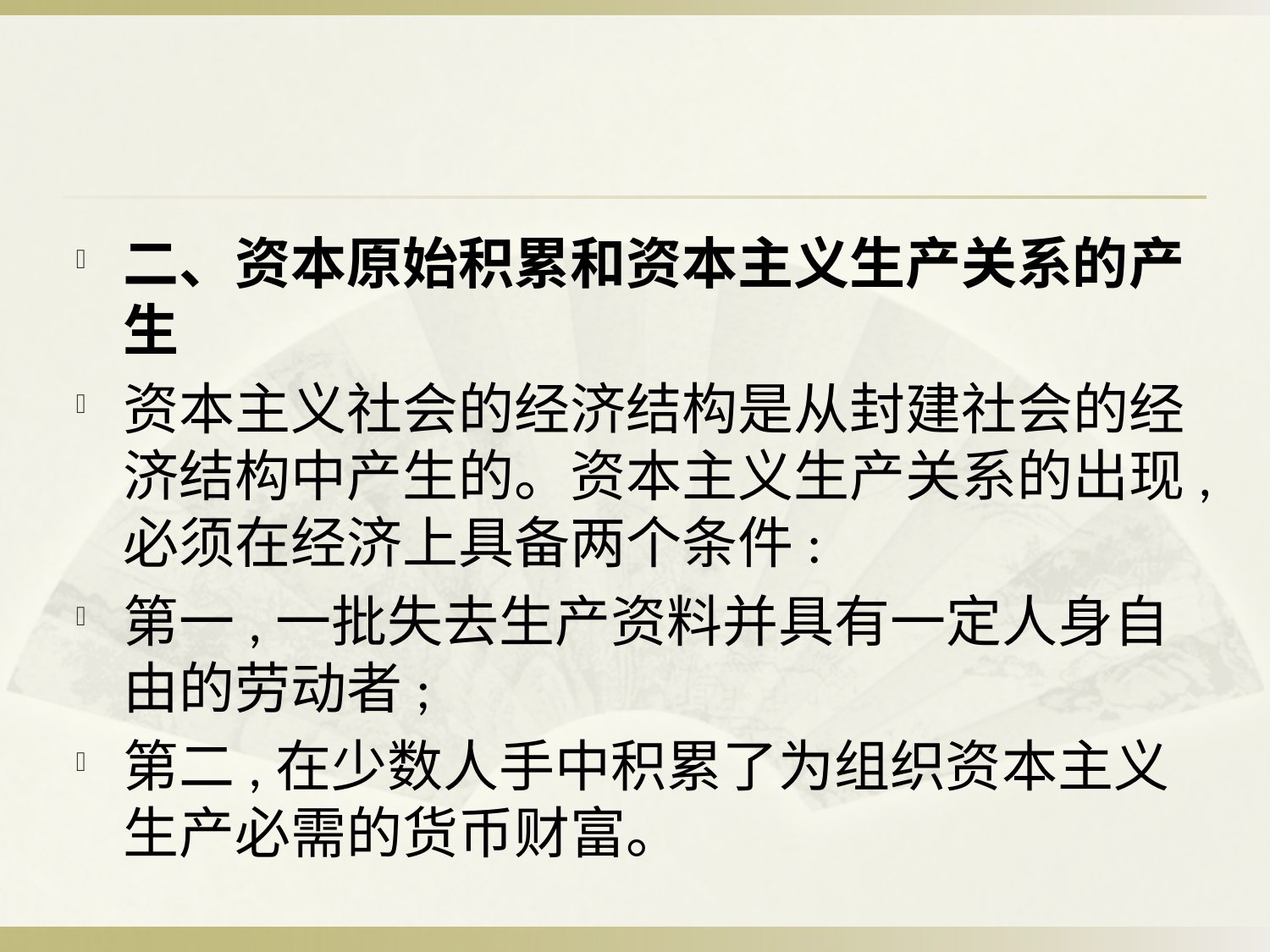

#
二、资本原始积累和资本主义生产关系的产生
资本主义社会的经济结构是从封建社会的经济结构中产生的。资本主义生产关系的出现,必须在经济上具备两个条件:
第一,一批失去生产资料并具有一定人身自由的劳动者;
第二,在少数人手中积累了为组织资本主义生产必需的货币财富。